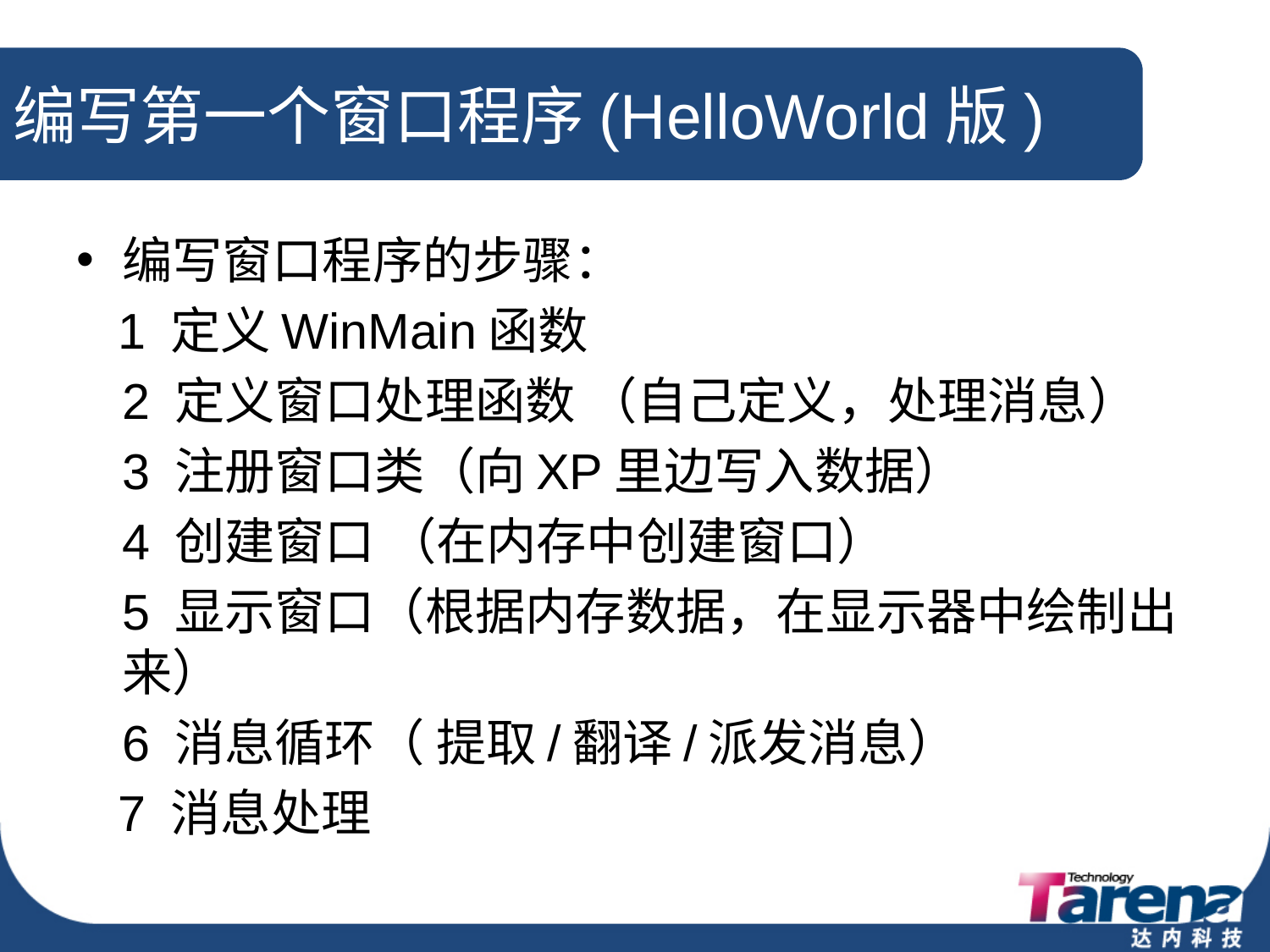

# 编写第一个窗口程序(HelloWorld版)
编写窗口程序的步骤：
   1 定义WinMain函数
	2 定义窗口处理函数 （自己定义，处理消息）
	3 注册窗口类（向XP里边写入数据）
	4 创建窗口 （在内存中创建窗口）
	5 显示窗口（根据内存数据，在显示器中绘制出来）
	6 消息循环（ 提取/翻译/派发消息）
   7 消息处理